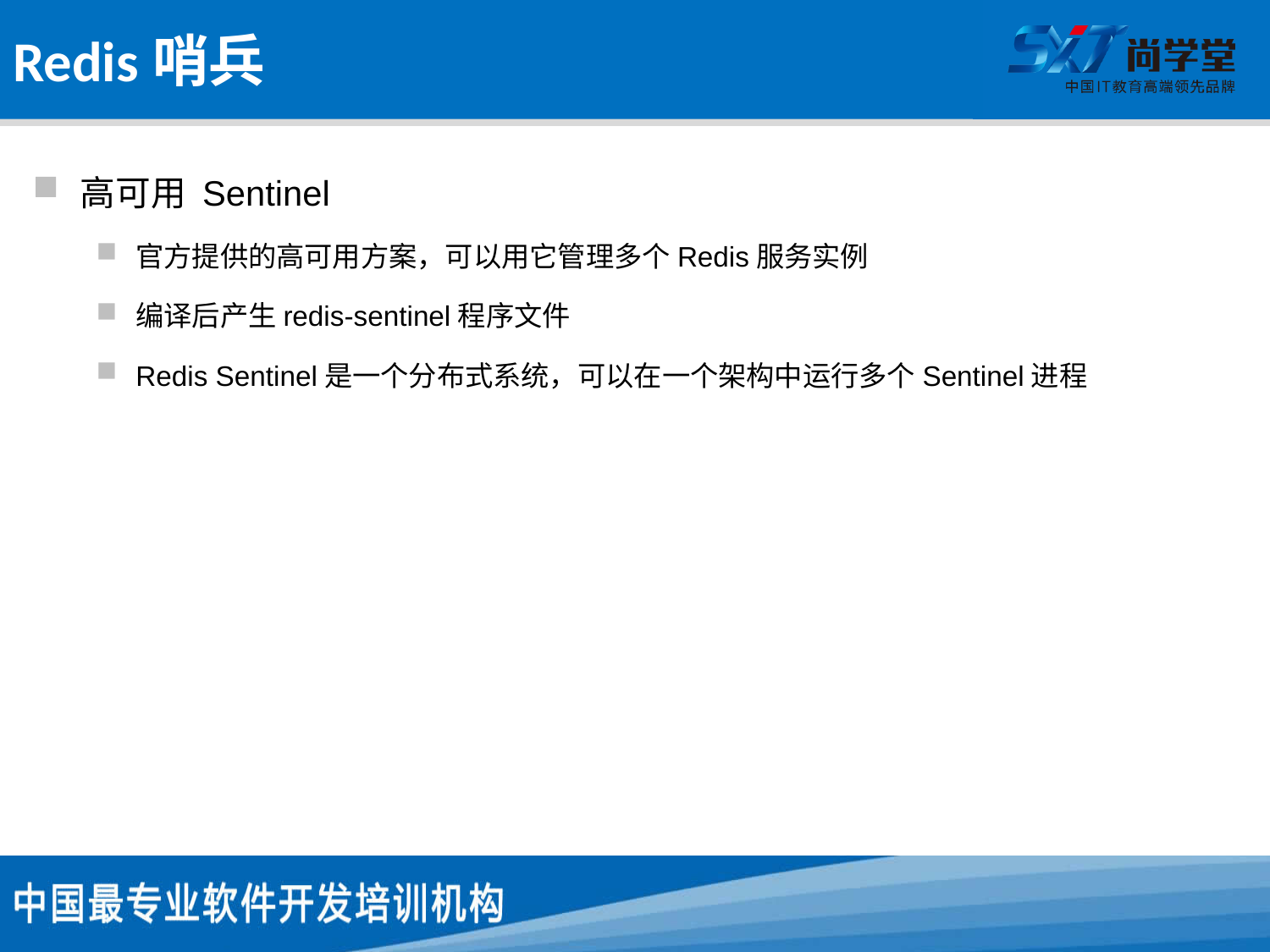

# Redis哨兵
高可用 Sentinel
官方提供的高可用方案，可以用它管理多个Redis服务实例
编译后产生redis-sentinel程序文件
Redis Sentinel是一个分布式系统，可以在一个架构中运行多个Sentinel进程